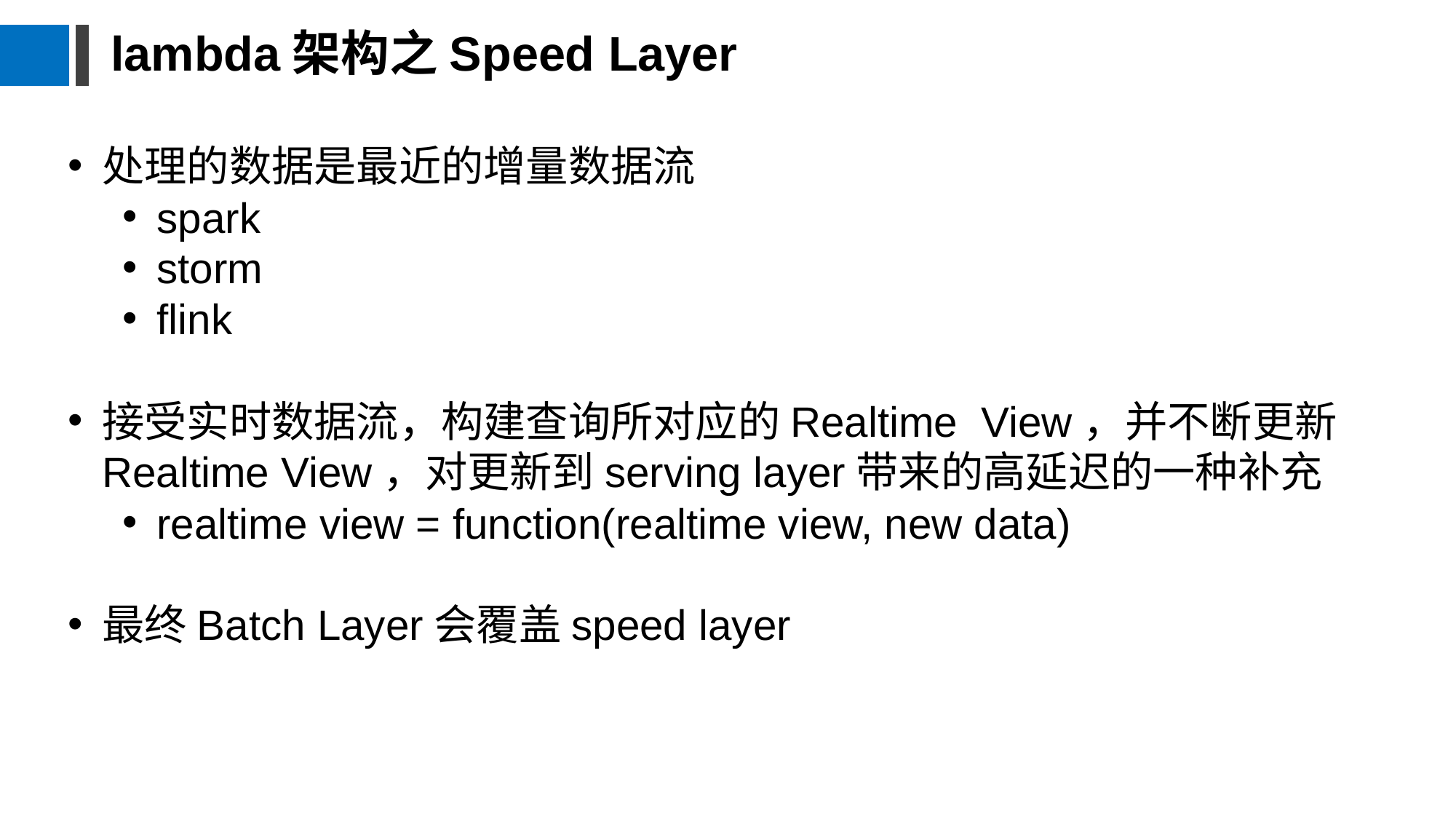

lambda架构之Speed Layer
处理的数据是最近的增量数据流
spark
storm
flink

接受实时数据流，构建查询所对应的Realtime  View，并不断更新Realtime View，对更新到serving layer带来的高延迟的一种补充
realtime view = function(realtime view, new data)

最终Batch Layer会覆盖speed layer